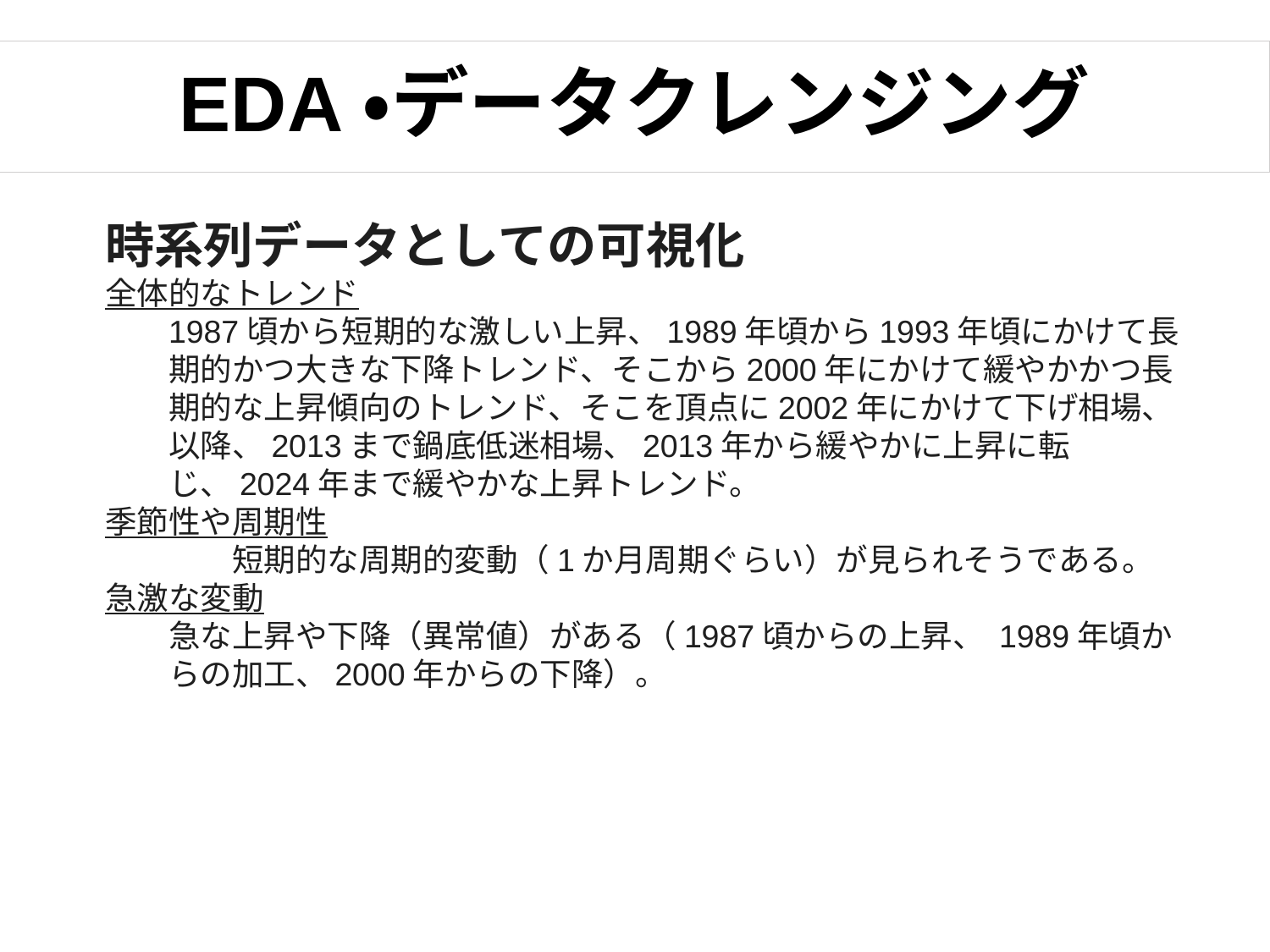

EDA・データクレンジング
時系列データとしての可視化
全体的なトレンド
1987頃から短期的な激しい上昇、1989年頃から1993年頃にかけて長期的かつ大きな下降トレンド、そこから2000年にかけて緩やかかつ長期的な上昇傾向のトレンド、そこを頂点に2002年にかけて下げ相場、以降、2013まで鍋底低迷相場、2013年から緩やかに上昇に転じ、2024年まで緩やかな上昇トレンド。
季節性や周期性
	短期的な周期的変動（1か月周期ぐらい）が見られそうである。
急激な変動
急な上昇や下降（異常値）がある（1987頃からの上昇、 1989年頃からの加工、2000年からの下降）。